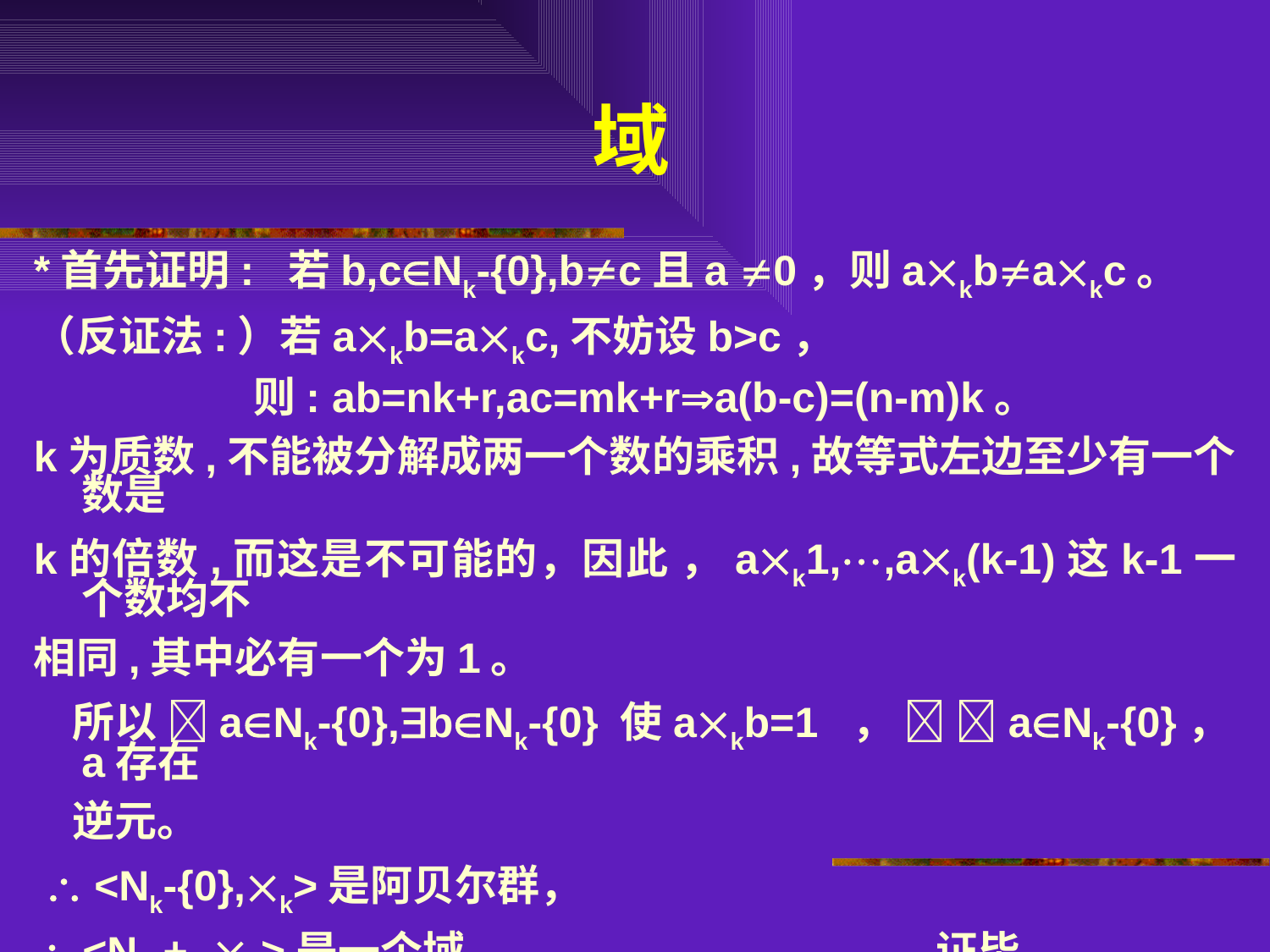

# 域
*首先证明:  若b,c∈Nk-{0},b≠c且a ≠0，则a×kb≠a×kc。
（反证法:）若a×kb=a×kc,不妨设b>c，
                      则: ab=nk+r,ac=mk+r⇒a(b-c)=(n-m)k。
k为质数,不能被分解成两一个数的乘积,故等式左边至少有一个数是
k的倍数,而这是不可能的，因此 ，a×k1,…,a×k(k-1)这k-1一个数均不
相同,其中必有一个为1。
   所以 ∀a∈Nk-{0},∃b∈Nk-{0} 使a×kb=1  ， ∴ ∀a∈Nk-{0}，a存在
   逆元。
 ∴ <Nk-{0},×k>是阿贝尔群，
∴ <Nk,+k,×k>是一个域 ，                                            证毕。